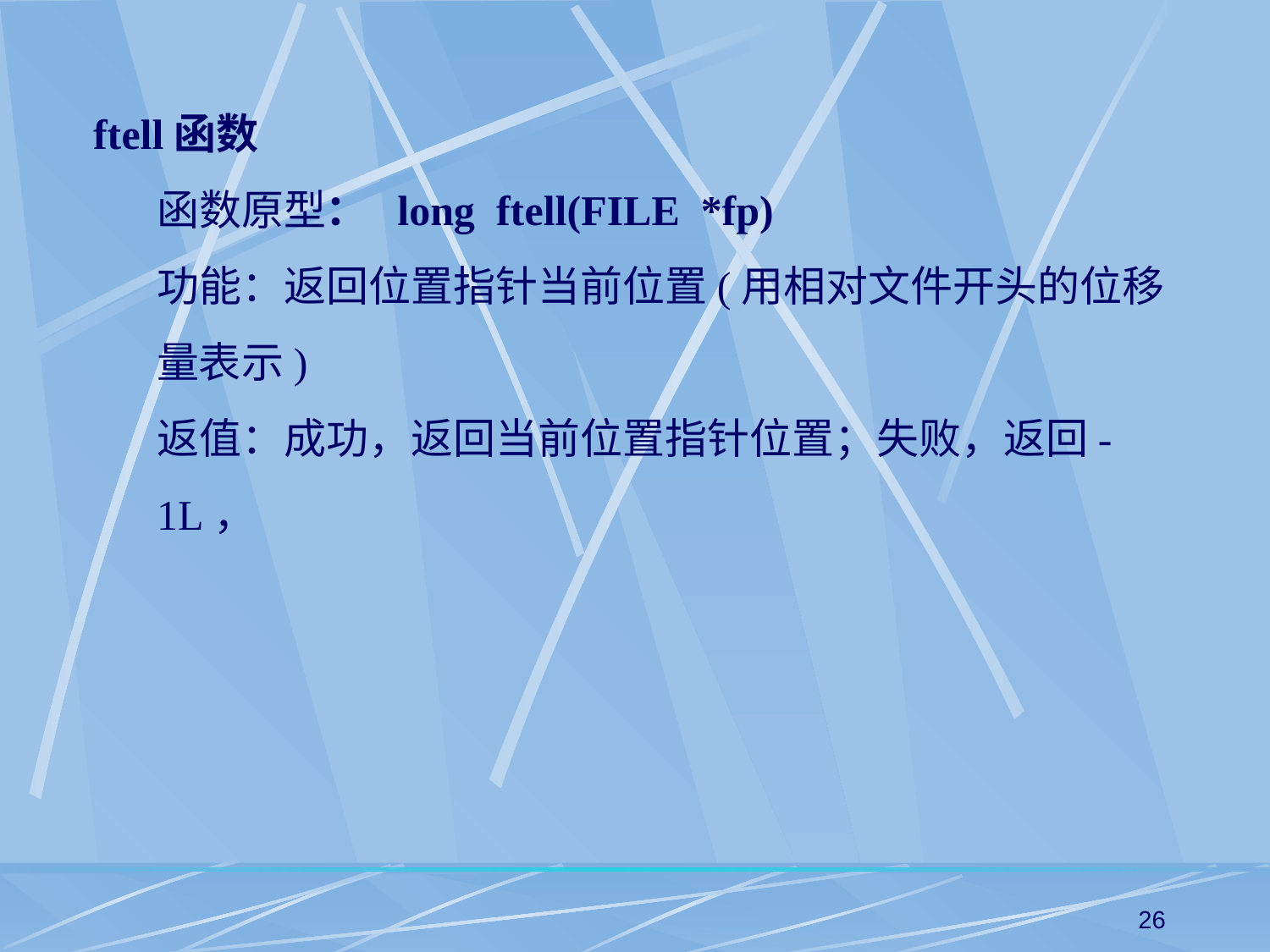

ftell函数
函数原型：  long  ftell(FILE  *fp)
功能：返回位置指针当前位置(用相对文件开头的位移量表示)
返值：成功，返回当前位置指针位置；失败，返回-1L，
26